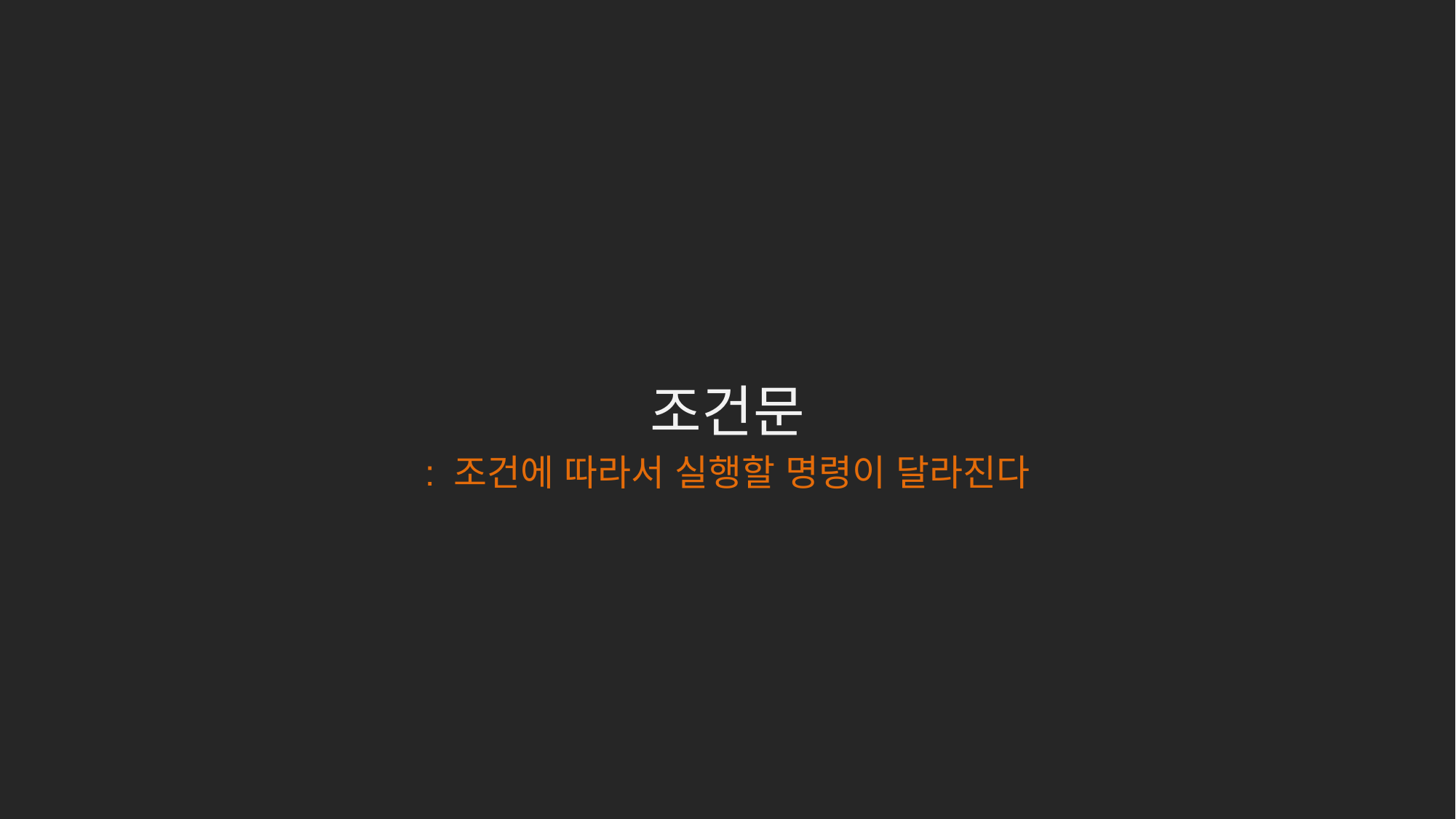

조건문
: 조건에 따라서 실행할 명령이 달라진다